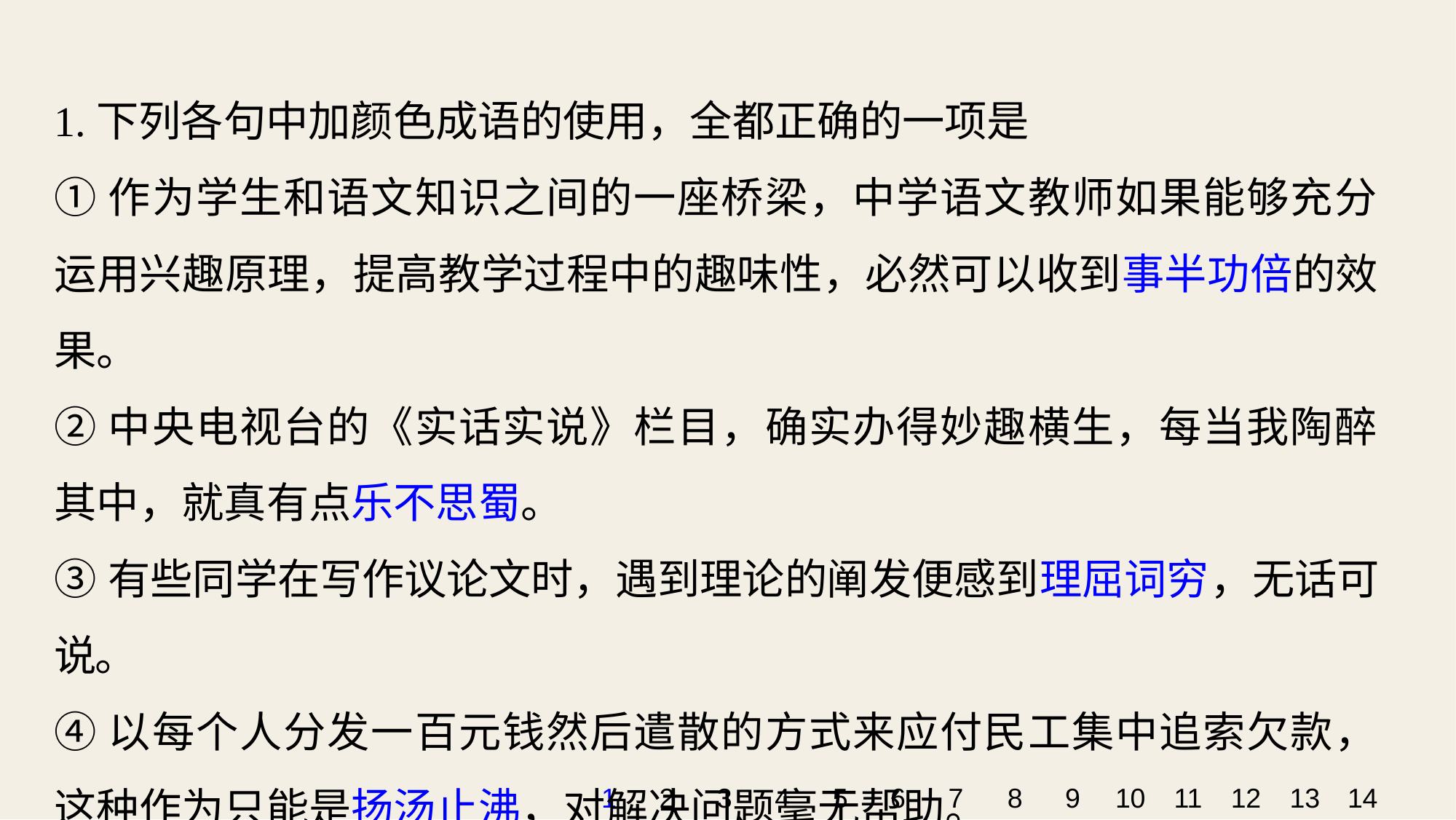

1.下列各句中加颜色成语的使用，全都正确的一项是
①作为学生和语文知识之间的一座桥梁，中学语文教师如果能够充分运用兴趣原理，提高教学过程中的趣味性，必然可以收到事半功倍的效果。
②中央电视台的《实话实说》栏目，确实办得妙趣横生，每当我陶醉其中，就真有点乐不思蜀。
③有些同学在写作议论文时，遇到理论的阐发便感到理屈词穷，无话可说。
④以每个人分发一百元钱然后遣散的方式来应付民工集中追索欠款，这种作为只能是扬汤止沸，对解决问题毫无帮助。
1
2
3
4
5
6
7
8
9
10
11
12
13
14